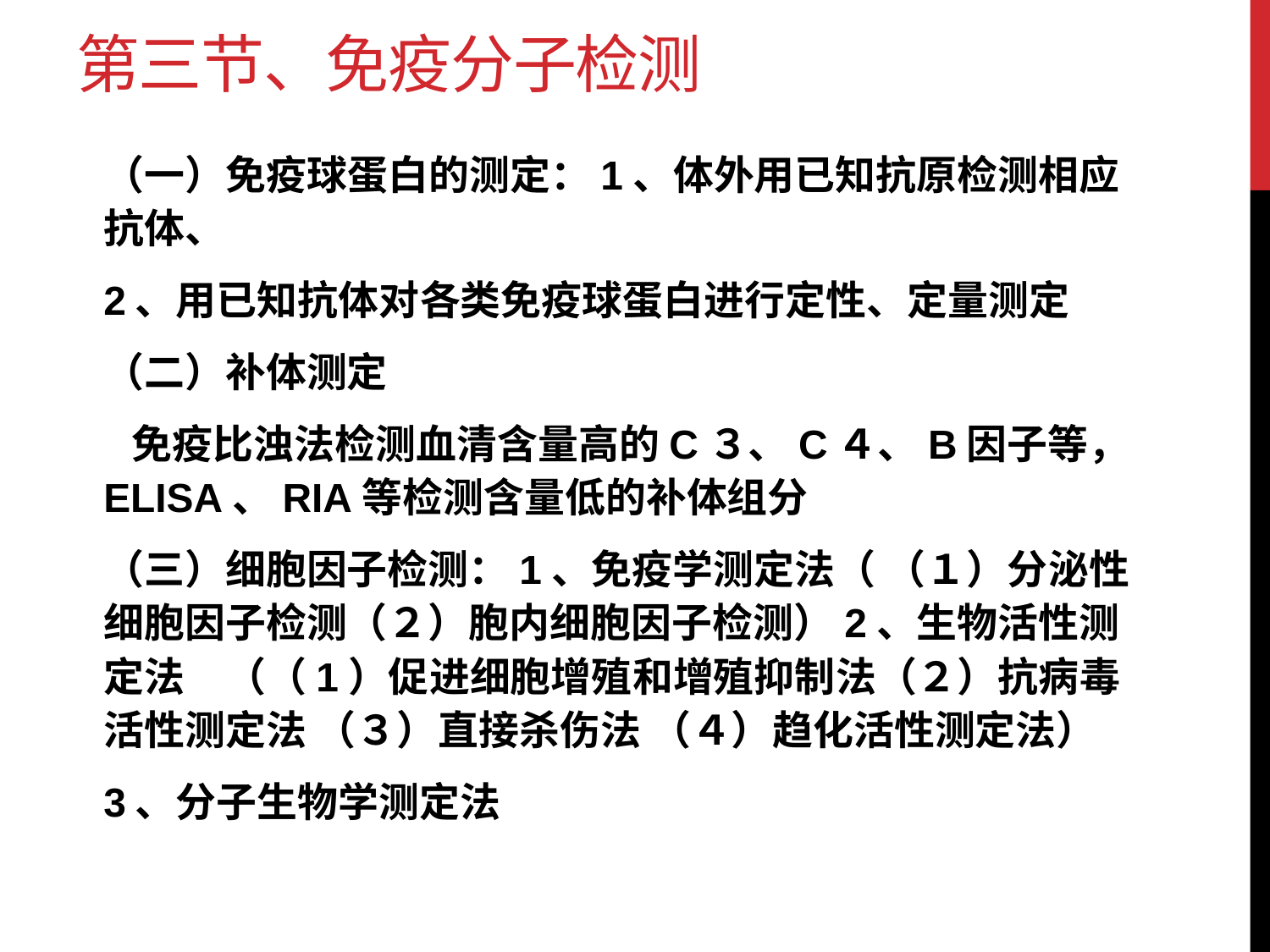

# 第三节、免疫分子检测
（一）免疫球蛋白的测定：1、体外用已知抗原检测相应抗体、
2、用已知抗体对各类免疫球蛋白进行定性、定量测定
（二）补体测定
  免疫比浊法检测血清含量高的C３、C４、B因子等，ELISA、RIA等检测含量低的补体组分
（三）细胞因子检测：1、免疫学测定法（ （１）分泌性细胞因子检测（２）胞内细胞因子检测）2、生物活性测定法　（（1）促进细胞增殖和增殖抑制法（２）抗病毒活性测定法 （３）直接杀伤法 （４）趋化活性测定法）
3、分子生物学测定法